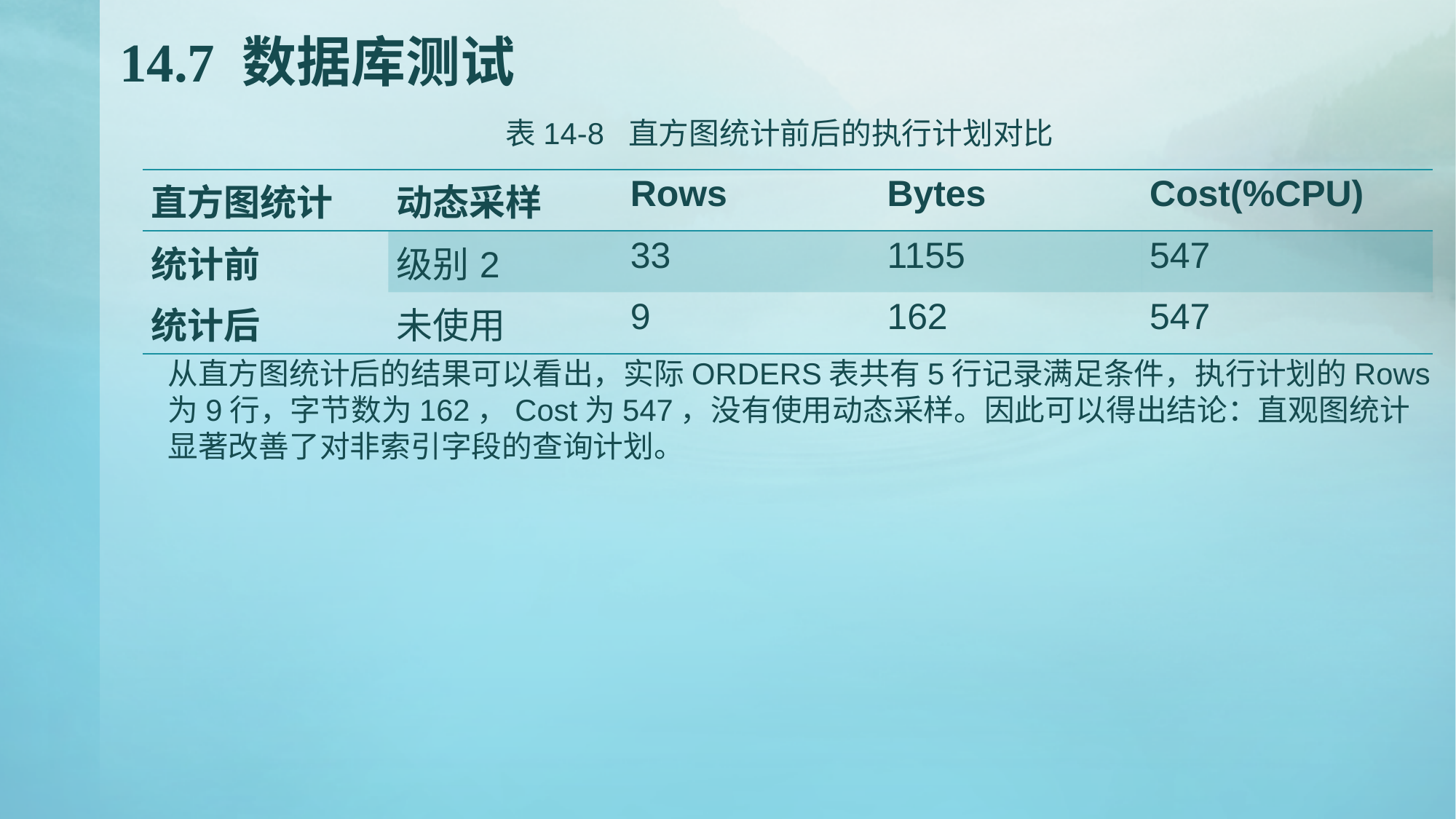

# 14.7 数据库测试
表14-8  直方图统计前后的执行计划对比

| 直方图统计 | 动态采样 | Rows | Bytes | Cost(%CPU) |
| --- | --- | --- | --- | --- |
| 统计前 | 级别2 | 33 | 1155 | 547 |
| 统计后 | 未使用 | 9 | 162 | 547 |
从直方图统计后的结果可以看出，实际ORDERS表共有5行记录满足条件，执行计划的Rows为9行，字节数为162，Cost为547，没有使用动态采样。因此可以得出结论：直观图统计显著改善了对非索引字段的查询计划。